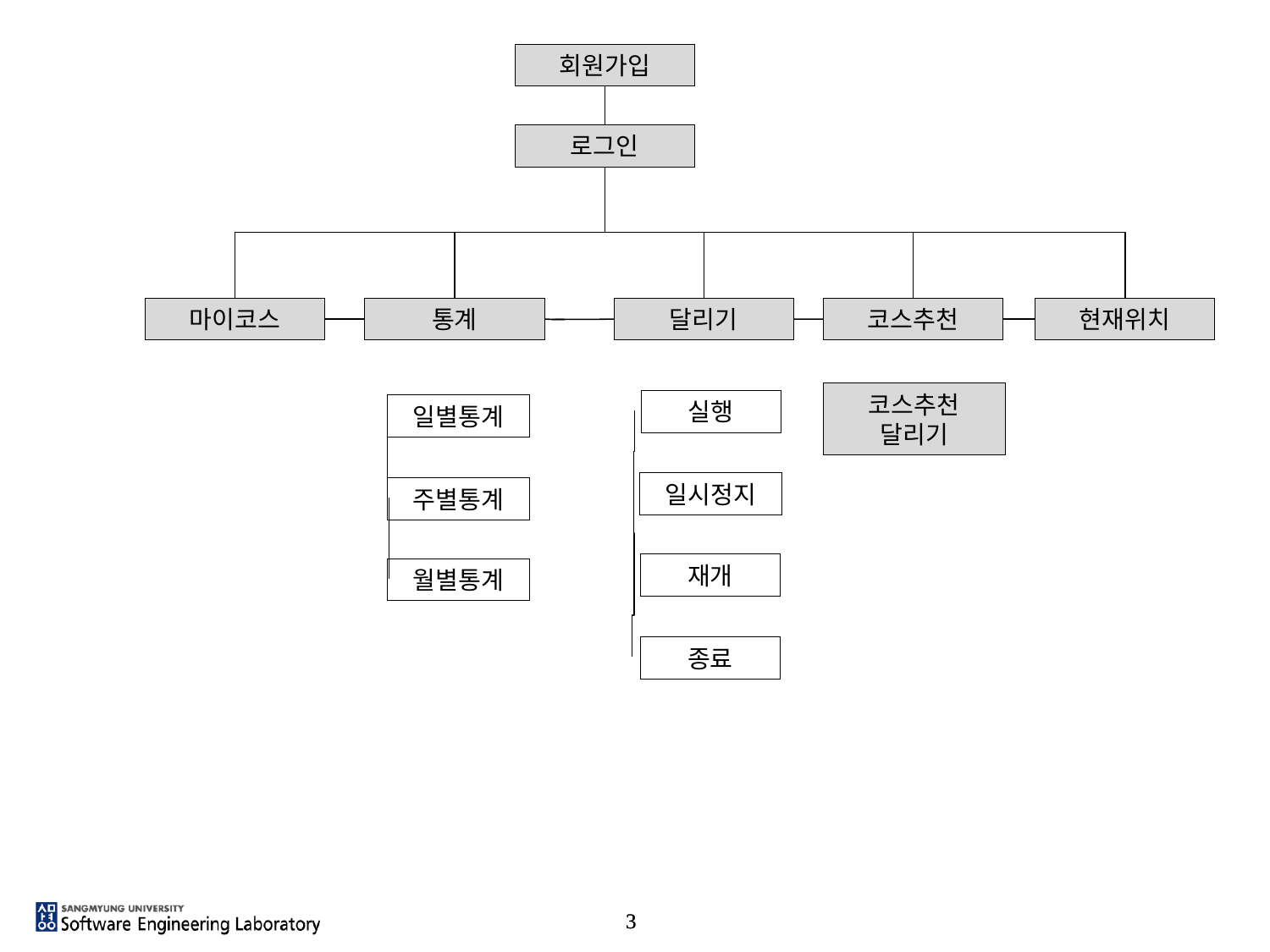

회원가입
로그인
현재위치
코스추천
마이코스
통계
달리기
코스추천
달리기
실행
일별통계
일시정지
주별통계
재개
월별통계
종료